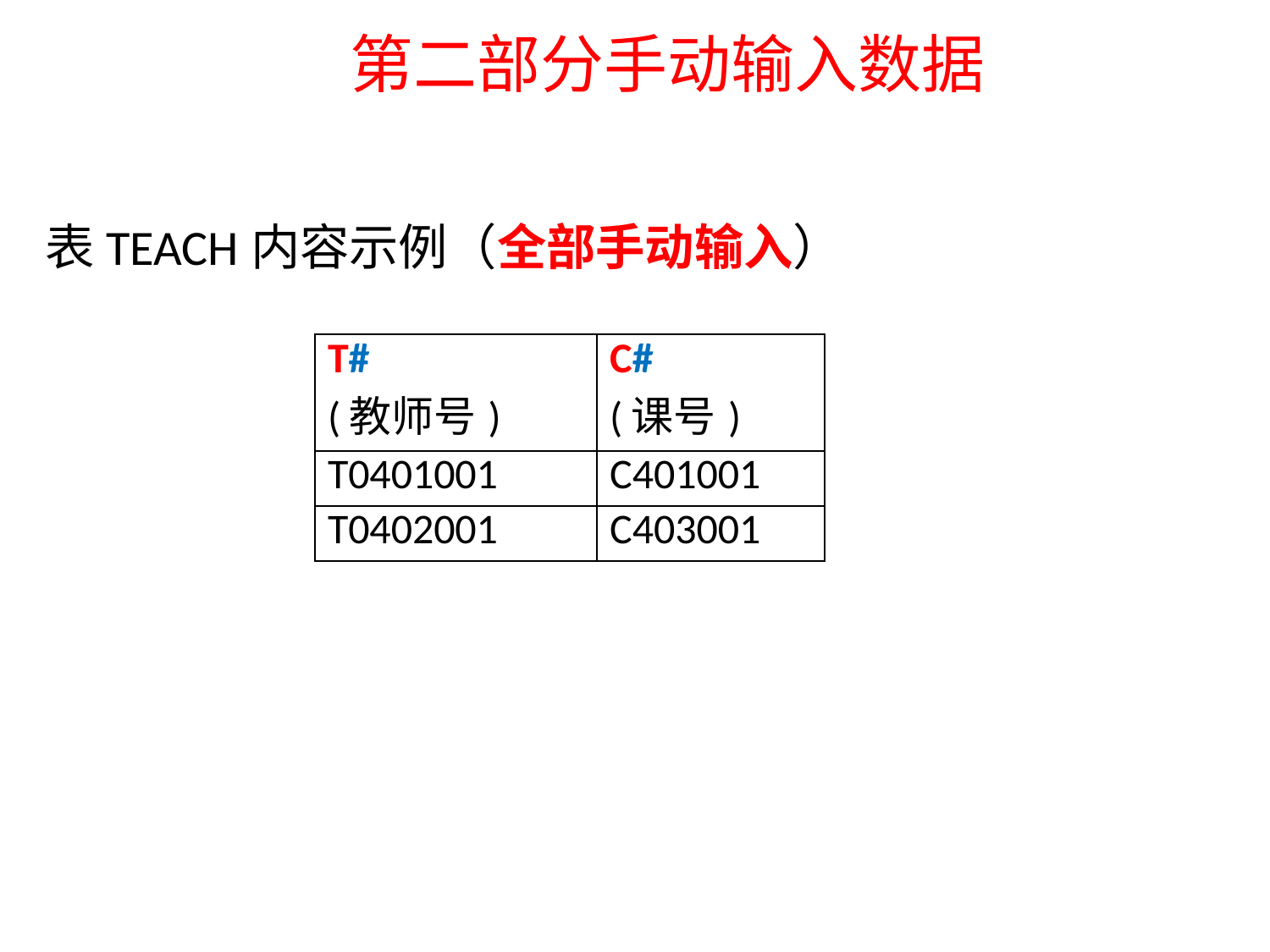

# 第二部分手动输入数据
表TEACH内容示例（全部手动输入）

| T# (教师号) | C# (课号) |
| --- | --- |
| T0401001 | C401001 |
| T0402001 | C403001 |